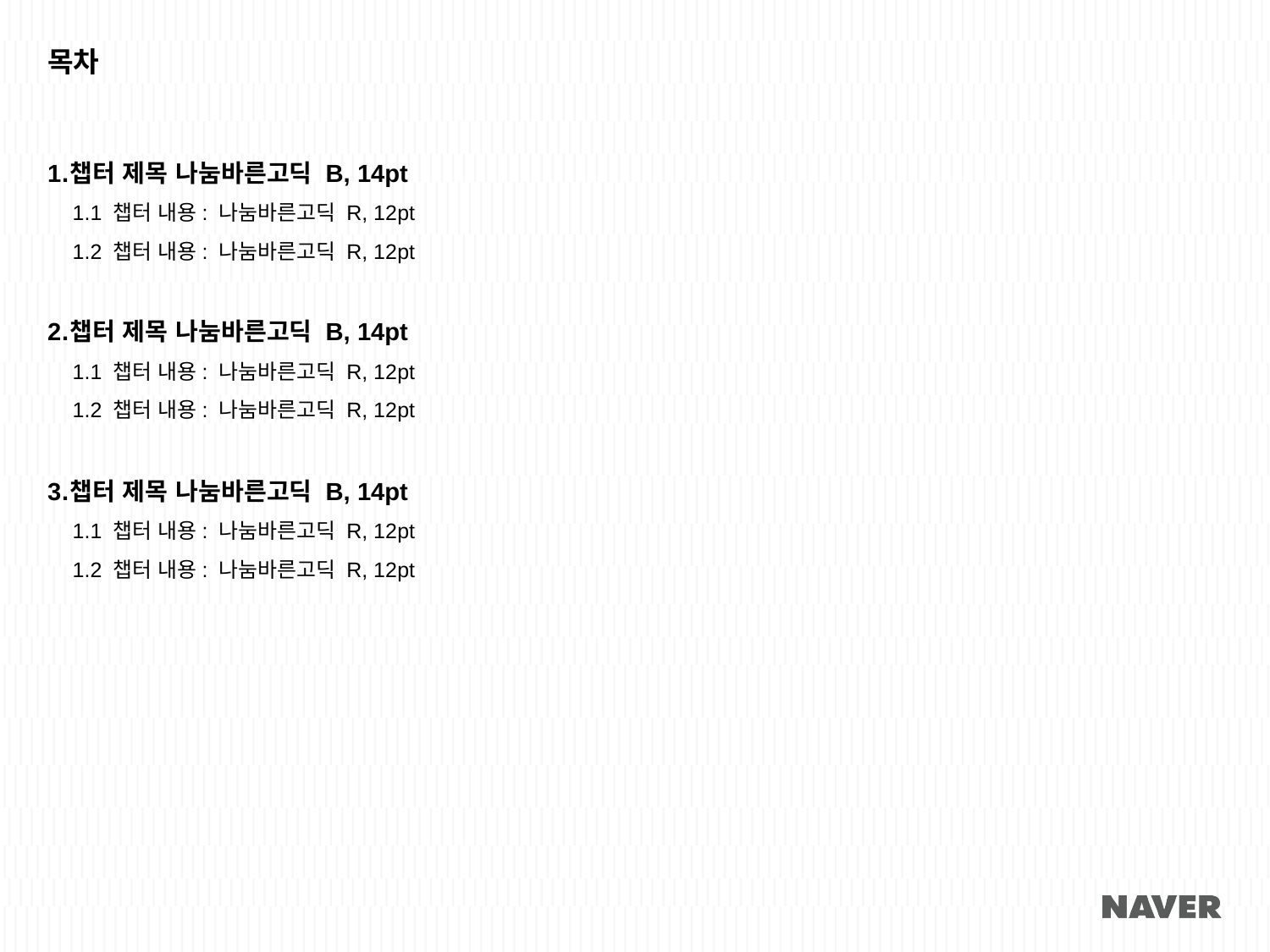

# 목차
챕터 제목 나눔바른고딕 B, 14pt
1.1 챕터 내용: 나눔바른고딕 R, 12pt
1.2 챕터 내용: 나눔바른고딕 R, 12pt

챕터 제목 나눔바른고딕 B, 14pt
1.1 챕터 내용: 나눔바른고딕 R, 12pt
1.2 챕터 내용: 나눔바른고딕 R, 12pt

챕터 제목 나눔바른고딕 B, 14pt
1.1 챕터 내용: 나눔바른고딕 R, 12pt
1.2 챕터 내용: 나눔바른고딕 R, 12pt